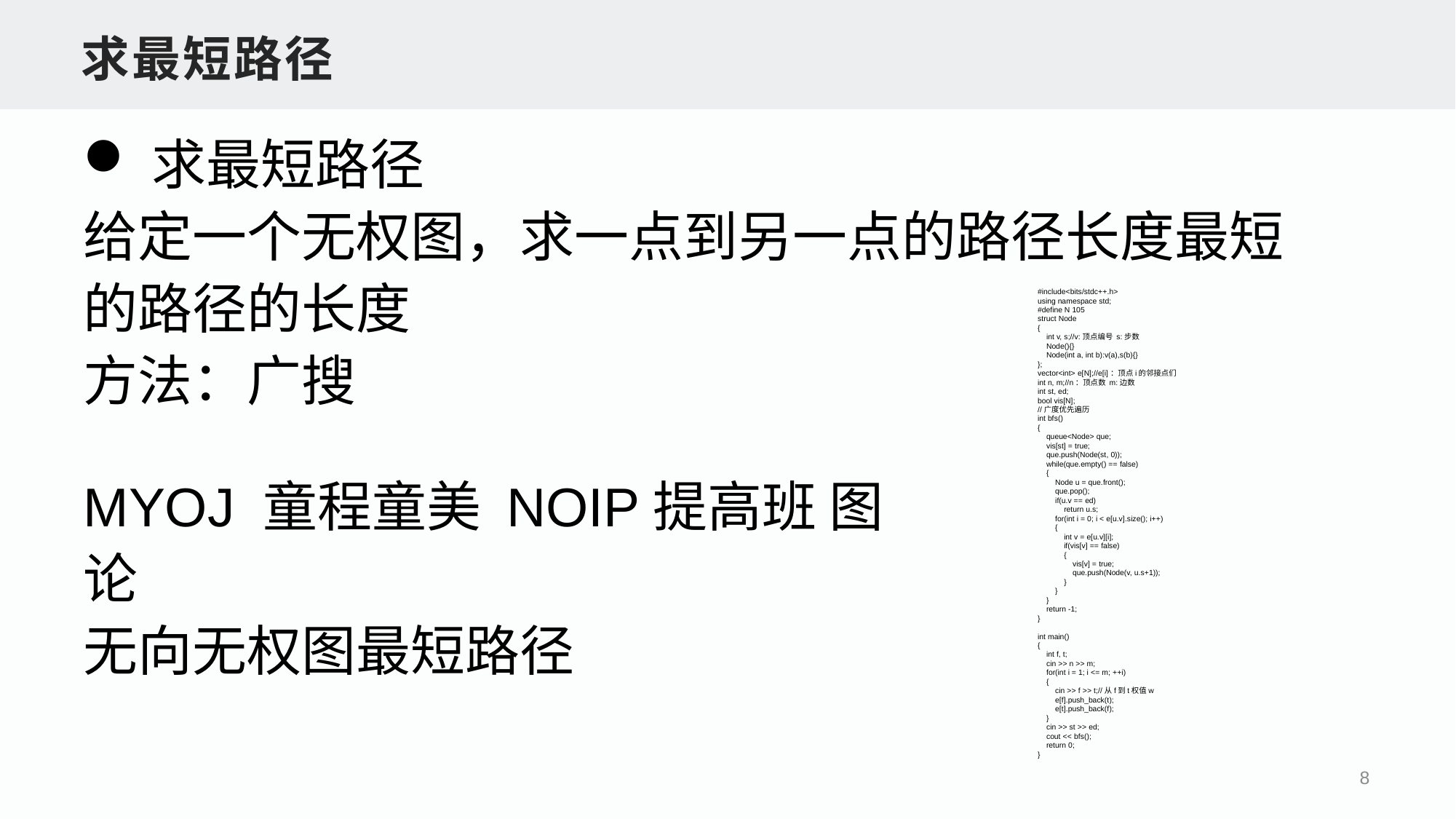

求最短路径
求最短路径
给定一个无权图，求一点到另一点的路径长度最短的路径的长度
方法：广搜
#include<bits/stdc++.h>
using namespace std;
#define N 105
struct Node
{
    int v, s;//v:顶点编号 s:步数
    Node(){}
    Node(int a, int b):v(a),s(b){}
};
vector<int> e[N];//e[i]：顶点i的邻接点们
int n, m;//n：顶点数 m:边数
int st, ed;
bool vis[N];
//广度优先遍历
int bfs()
{
    queue<Node> que;
    vis[st] = true;
    que.push(Node(st, 0));
    while(que.empty() == false)
    {
        Node u = que.front();
        que.pop();
        if(u.v == ed)
            return u.s;
        for(int i = 0; i < e[u.v].size(); i++)
        {
            int v = e[u.v][i];
            if(vis[v] == false)
            {
                vis[v] = true;
                que.push(Node(v, u.s+1));
            }
        }
    }
    return -1;
}

int main()
{
    int f, t;
    cin >> n >> m;
    for(int i = 1; i <= m; ++i)
    {
        cin >> f >> t;//从f到t权值w
        e[f].push_back(t);
        e[t].push_back(f);
    }
    cin >> st >> ed;
    cout << bfs();
    return 0;
}
MYOJ 童程童美 NOIP提高班 图论
无向无权图最短路径
8